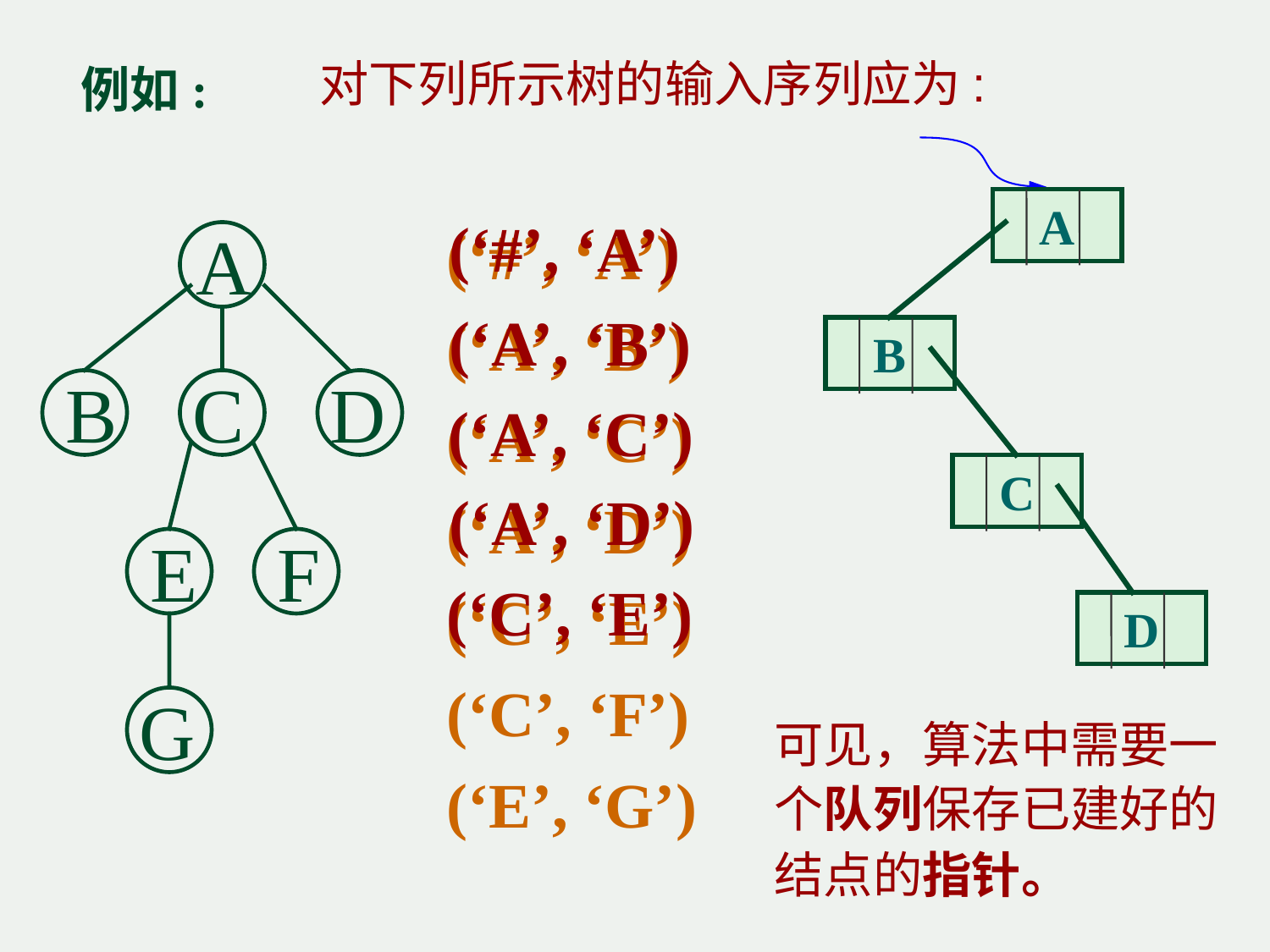

对下列所示树的输入序列应为:
例如:
A

(‘#’, ‘A’)
(‘A’, ‘B’)
(‘A’, ‘C’)
(‘A’, ‘D’)
(‘C’, ‘E’)
(‘C’, ‘F’)
(‘E’, ‘G’)
(‘#’, ‘A’)
A

(‘A’, ‘B’)

B

B
C
D

(‘A’, ‘C’)

C

(‘A’, ‘D’)

E
F

(‘C’, ‘E’)
D

G

可见，算法中需要一个队列保存已建好的结点的指针。